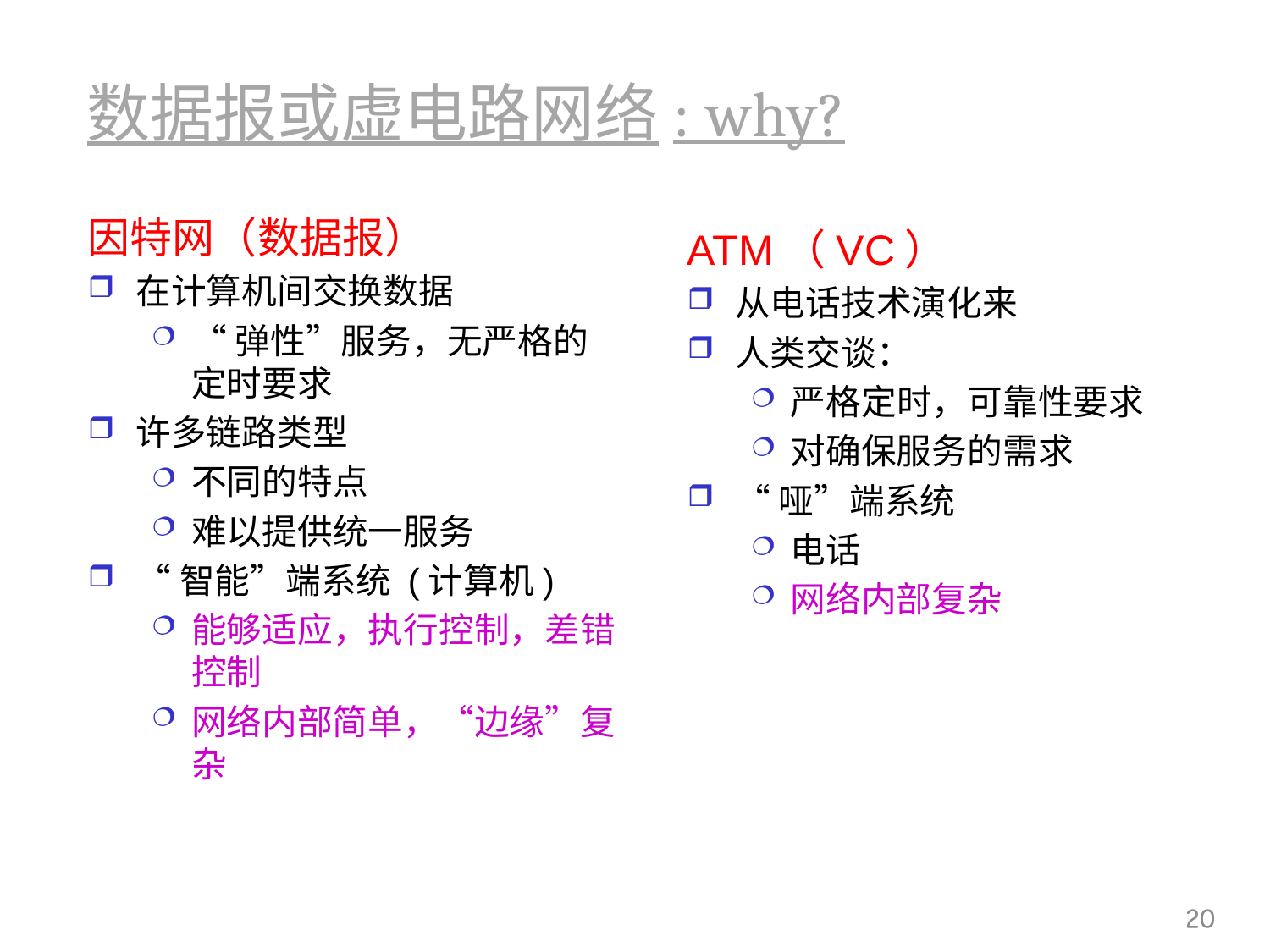

# 数据报或虚电路网络: why?
因特网（数据报）
在计算机间交换数据
“弹性”服务，无严格的定时要求
许多链路类型
不同的特点
难以提供统一服务
“智能”端系统 (计算机)
能够适应，执行控制，差错控制
网络内部简单，“边缘”复杂
ATM（VC）
从电话技术演化来
人类交谈：
严格定时，可靠性要求
对确保服务的需求
“哑”端系统
电话
网络内部复杂
20